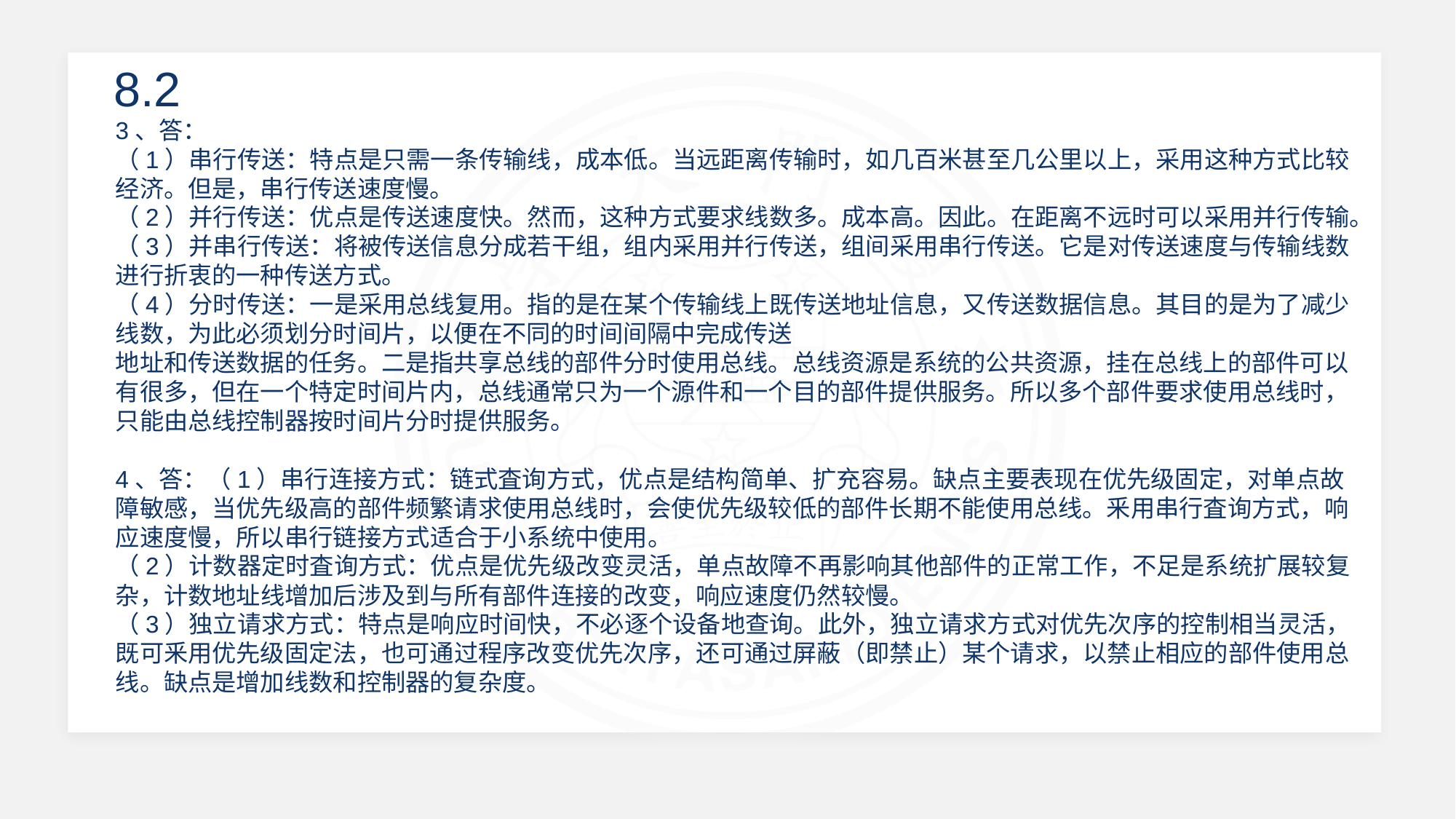

8.2

3、答：
（1）串行传送：特点是只需一条传输线，成本低。当远距离传输时，如几百米甚至几公里以上，采用这种方式比较经济。但是，串行传送速度慢。
（2）并行传送：优点是传送速度快。然而，这种方式要求线数多。成本高。因此。在距离不远时可以采用并行传输。
（3）并串行传送：将被传送信息分成若干组，组内采用并行传送，组间采用串行传送。它是对传送速度与传输线数进行折衷的一种传送方式。
（4）分时传送：一是采用总线复用。指的是在某个传输线上既传送地址信息，又传送数据信息。其目的是为了减少线数，为此必须划分时间片，以便在不同的时间间隔中完成传送
地址和传送数据的任务。二是指共享总线的部件分时使用总线。总线资源是系统的公共资源，挂在总线上的部件可以有很多，但在一个特定时间片内，总线通常只为一个源件和一个目的部件提供服务。所以多个部件要求使用总线时，只能由总线控制器按时间片分时提供服务。

4、答：（1）串行连接方式：链式査询方式，优点是结构简单、扩充容易。缺点主要表现在优先级固定，对单点故障敏感，当优先级高的部件频繁请求使用总线时，会使优先级较低的部件长期不能使用总线。釆用串行査询方式，响应速度慢，所以串行链接方式适合于小系统中使用。
（2）计数器定时査询方式：优点是优先级改变灵活，单点故障不再影响其他部件的正常工作，不足是系统扩展较复杂，计数地址线增加后涉及到与所有部件连接的改变，响应速度仍然较慢。
（3）独立请求方式：特点是响应时间快，不必逐个设备地查询。此外，独立请求方式对优先次序的控制相当灵活，既可釆用优先级固定法，也可通过程序改变优先次序，还可通过屏蔽（即禁止）某个请求，以禁止相应的部件使用总线。缺点是增加线数和控制器的复杂度。